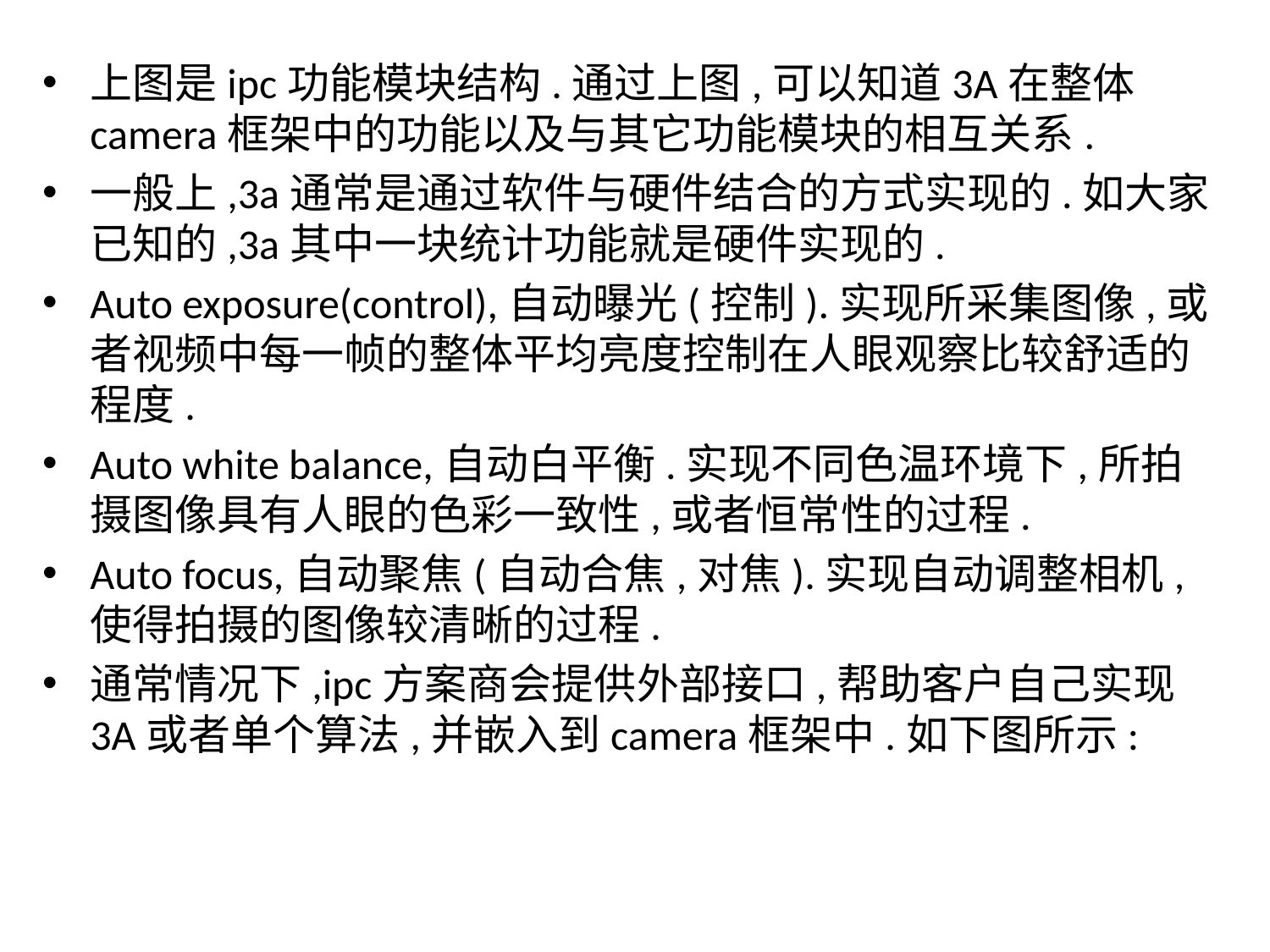

上图是ipc功能模块结构.通过上图,可以知道3A在整体camera框架中的功能以及与其它功能模块的相互关系.
一般上,3a通常是通过软件与硬件结合的方式实现的.如大家已知的,3a其中一块统计功能就是硬件实现的.
Auto exposure(control),自动曝光(控制).实现所采集图像,或者视频中每一帧的整体平均亮度控制在人眼观察比较舒适的程度.
Auto white balance,自动白平衡.实现不同色温环境下,所拍摄图像具有人眼的色彩一致性,或者恒常性的过程.
Auto focus,自动聚焦(自动合焦,对焦).实现自动调整相机,使得拍摄的图像较清晰的过程.
通常情况下,ipc方案商会提供外部接口,帮助客户自己实现3A或者单个算法,并嵌入到camera框架中.如下图所示: